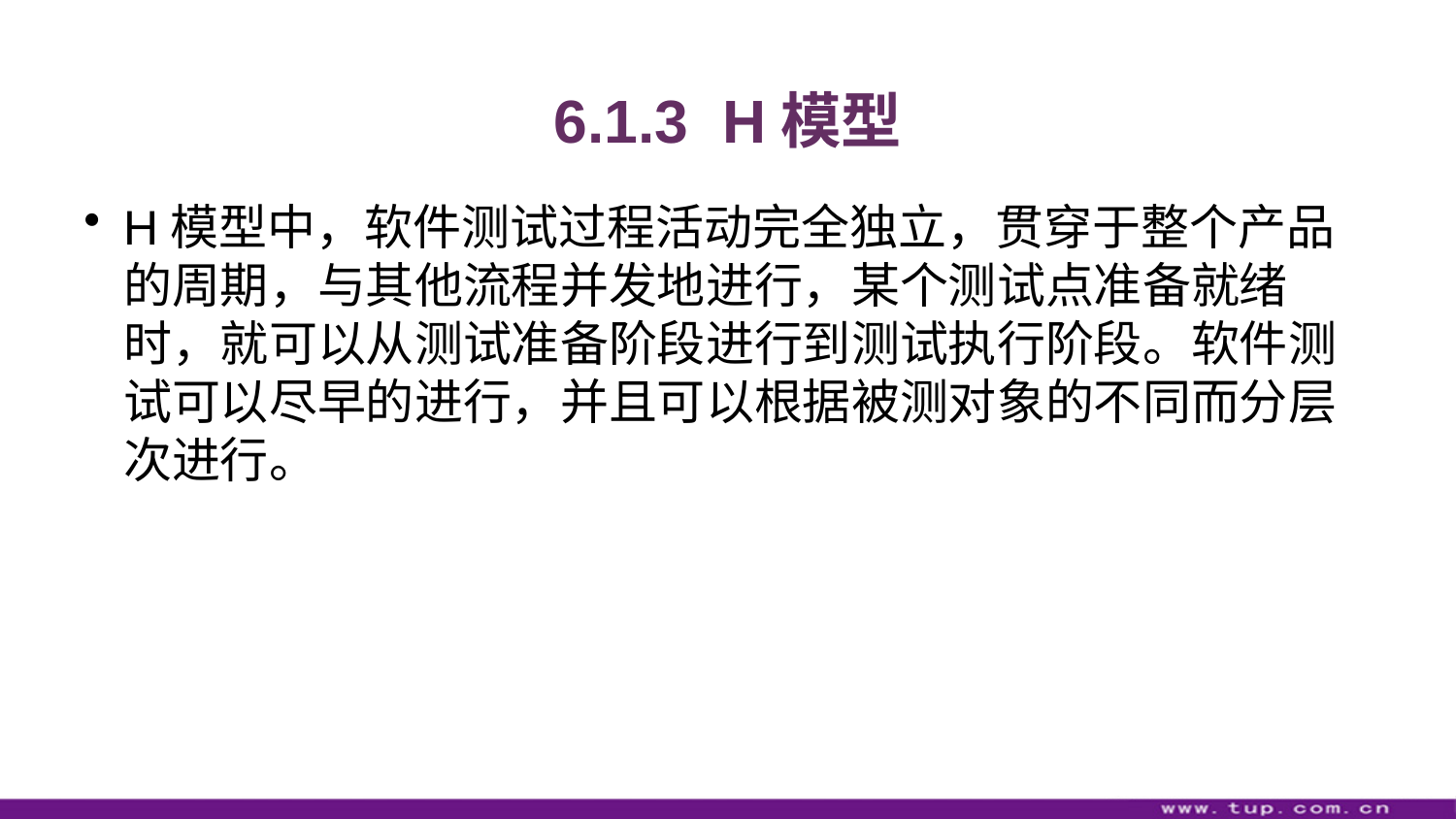

# 6.1.3  H模型
H模型中，软件测试过程活动完全独立，贯穿于整个产品的周期，与其他流程并发地进行，某个测试点准备就绪时，就可以从测试准备阶段进行到测试执行阶段。软件测试可以尽早的进行，并且可以根据被测对象的不同而分层次进行。